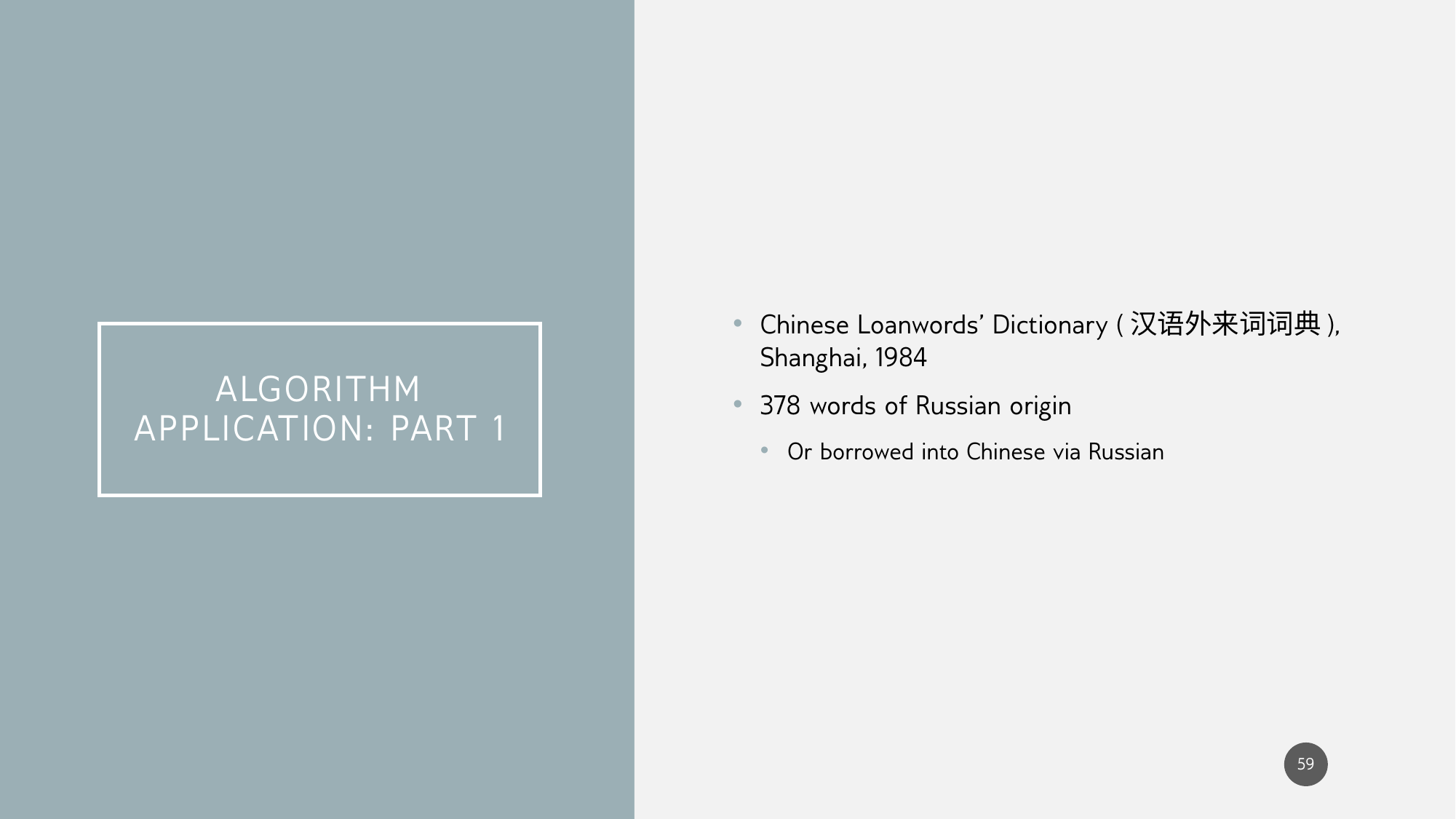

Chinese Loanwords’ Dictionary (汉语外来词词典), Shanghai, 1984
378 words of Russian origin
Or borrowed into Chinese via Russian

# Algorithm Application: Part 1
59